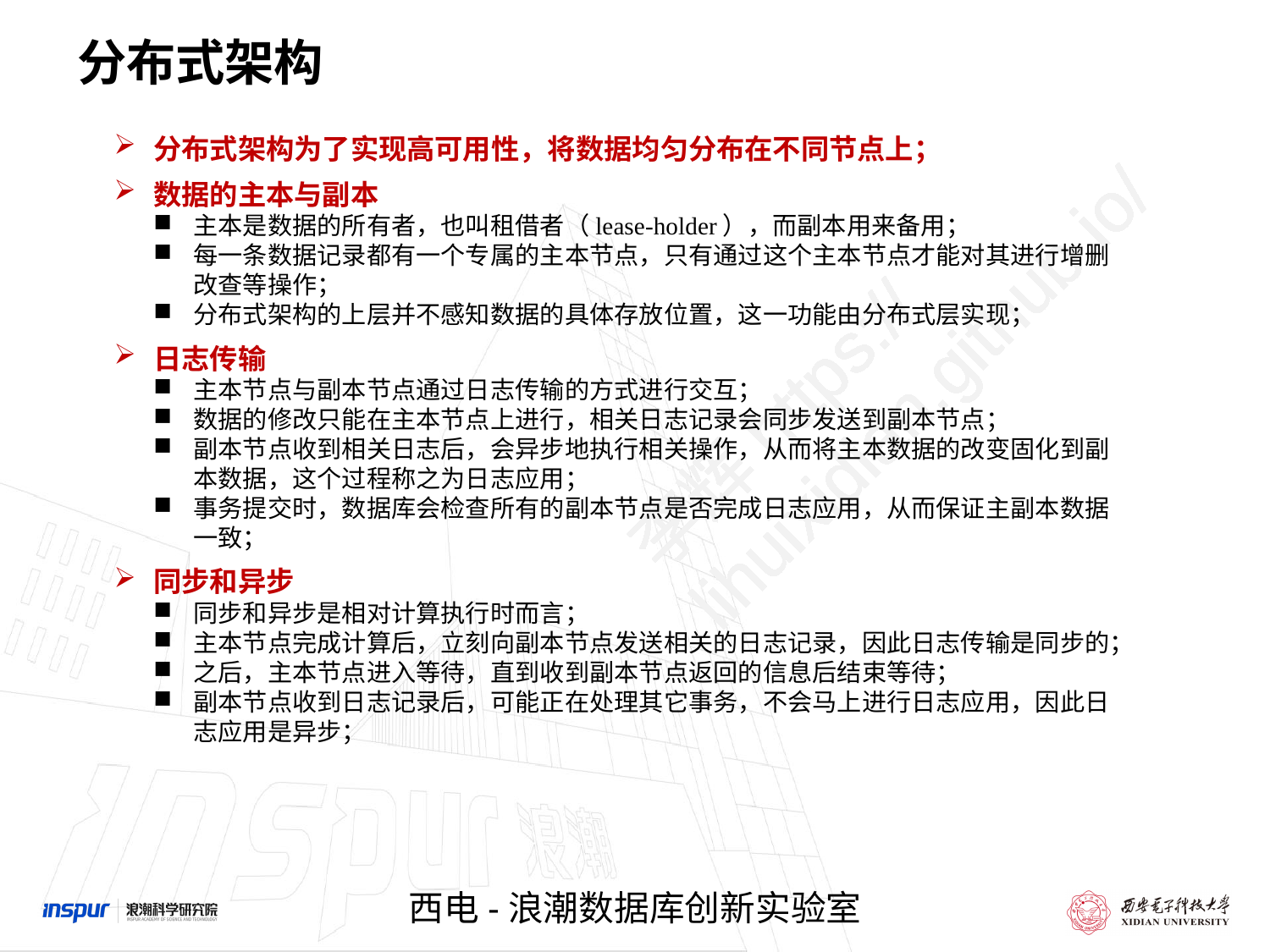

分布式架构
分布式架构为了实现高可用性，将数据均匀分布在不同节点上；
数据的主本与副本
主本是数据的所有者，也叫租借者（lease-holder），而副本用来备用；
每一条数据记录都有一个专属的主本节点，只有通过这个主本节点才能对其进行增删改查等操作；
分布式架构的上层并不感知数据的具体存放位置，这一功能由分布式层实现；
日志传输
主本节点与副本节点通过日志传输的方式进行交互；
数据的修改只能在主本节点上进行，相关日志记录会同步发送到副本节点；
副本节点收到相关日志后，会异步地执行相关操作，从而将主本数据的改变固化到副本数据，这个过程称之为日志应用；
事务提交时，数据库会检查所有的副本节点是否完成日志应用，从而保证主副本数据一致；
同步和异步
同步和异步是相对计算执行时而言；
主本节点完成计算后，立刻向副本节点发送相关的日志记录，因此日志传输是同步的；
之后，主本节点进入等待，直到收到副本节点返回的信息后结束等待；
副本节点收到日志记录后，可能正在处理其它事务，不会马上进行日志应用，因此日志应用是异步；